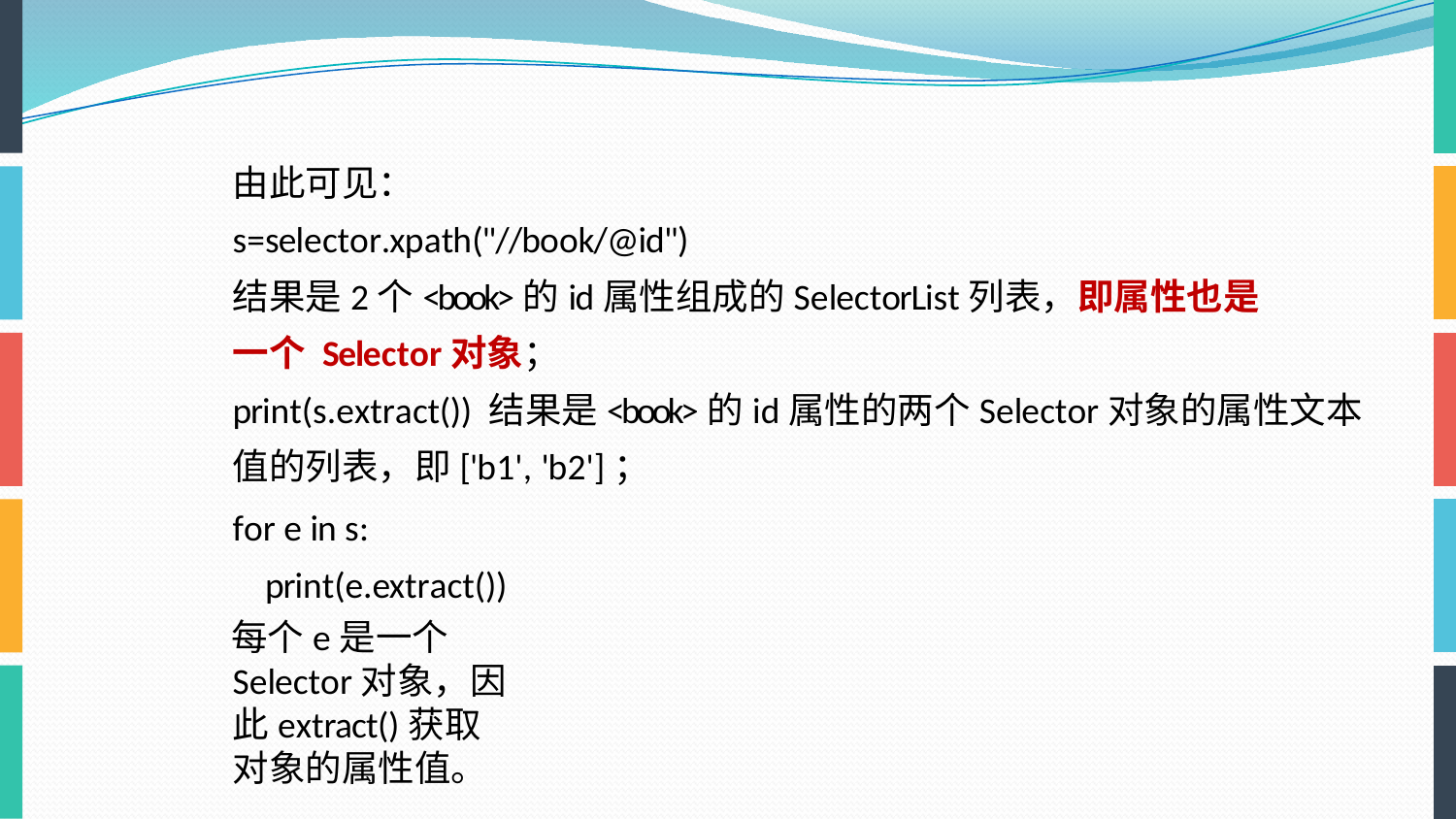

由此可见：
s=selector.xpath("//book/@id")
结果是2个<book>的id属性组成的SelectorList列表，即属性也是一个 Selector对象；
print(s.extract()) 结果是<book>的id属性的两个Selector对象的属性文本值的列表，即['b1', 'b2']；
for e in s: print(e.extract())
每个e是一个Selector对象，因此extract()获取对象的属性值。